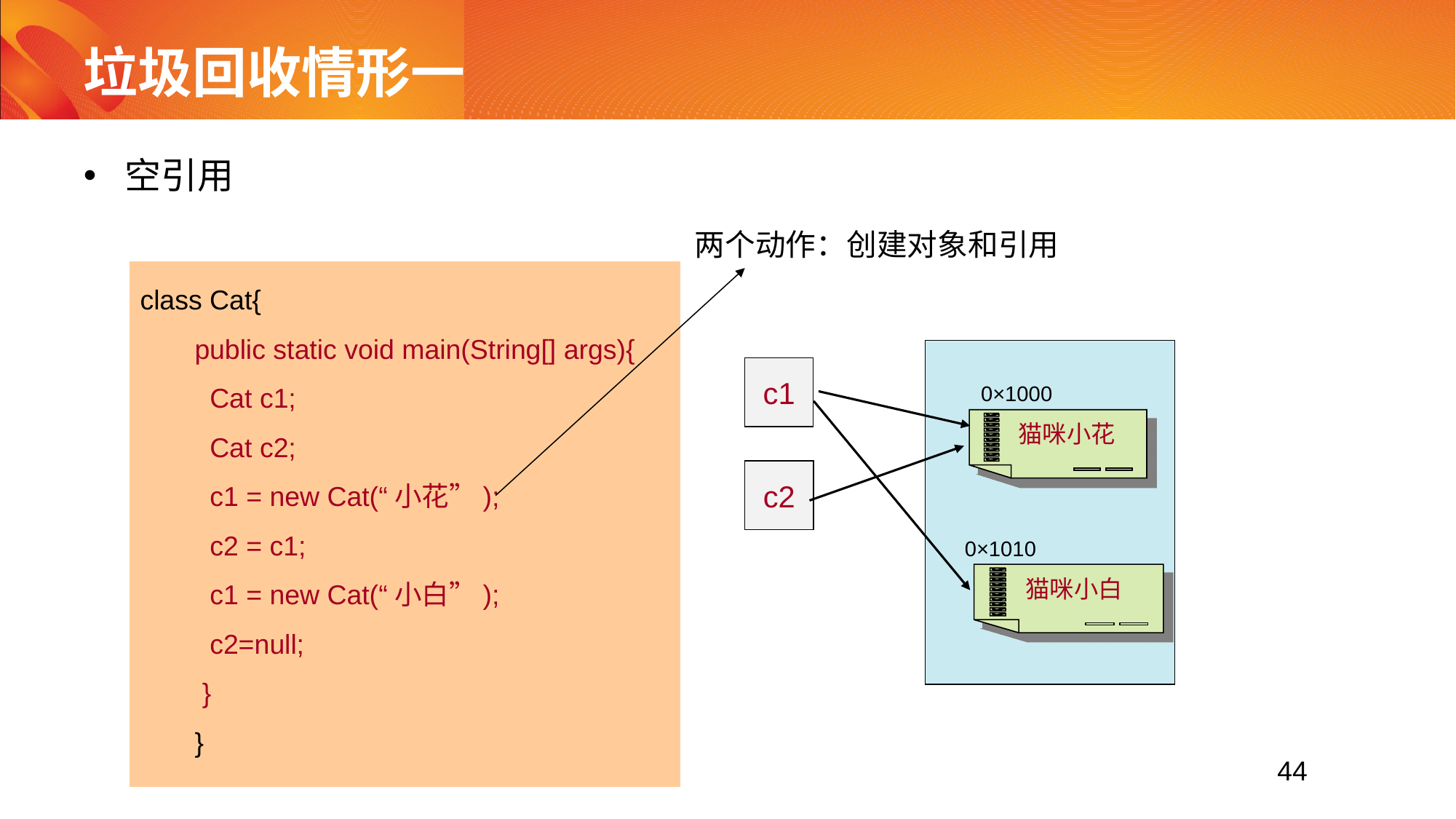

# 垃圾回收情形一
空引用
两个动作：创建对象和引用
class Cat{
public static void main(String[] args){
  Cat c1;
  Cat c2;
  c1 = new Cat(“小花”);
  c2 = c1;
  c1 = new Cat(“小白”);
  c2=null;
 }
}

c1
0×1000
猫咪小花

c2
0×1010
猫咪小白